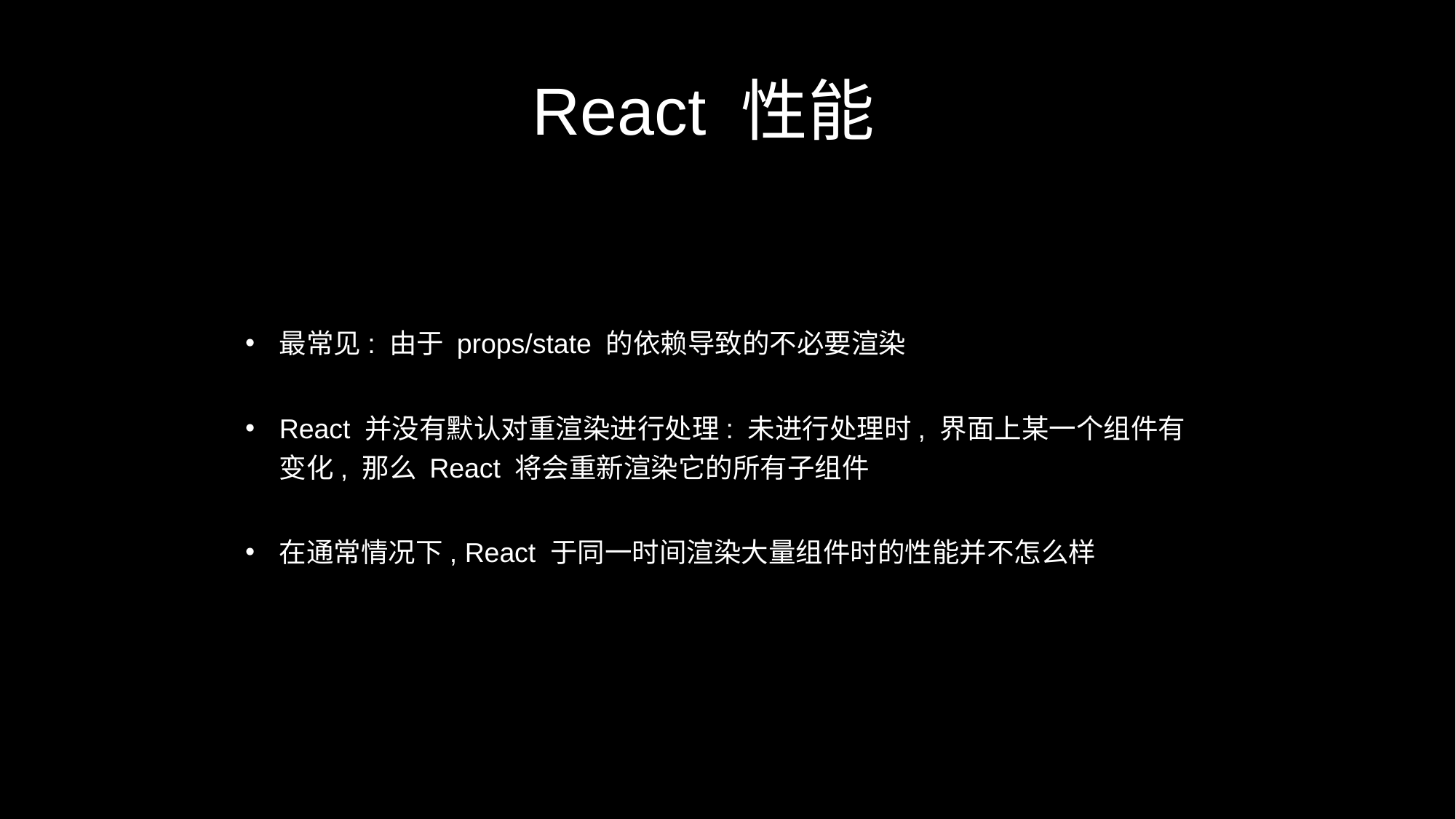

# React 性能
最常见: 由于 props/state 的依赖导致的不必要渲染
React 并没有默认对重渲染进行处理: 未进行处理时, 界面上某一个组件有变化, 那么 React 将会重新渲染它的所有子组件
在通常情况下, React 于同一时间渲染大量组件时的性能并不怎么样